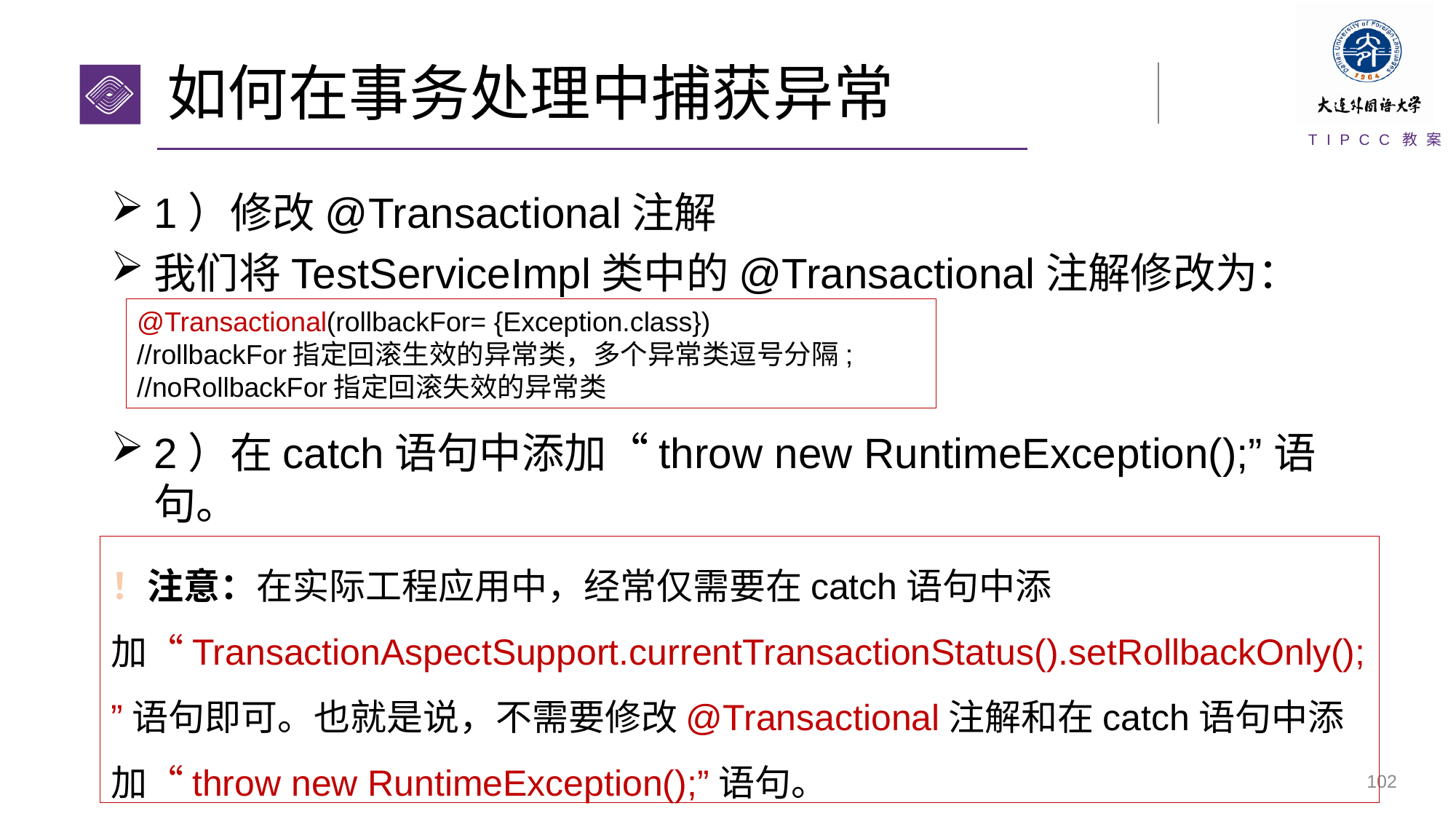

# 如何在事务处理中捕获异常
1）修改@Transactional注解
我们将TestServiceImpl类中的@Transactional注解修改为：

2）在catch语句中添加“throw new RuntimeException();”语句。

@Transactional(rollbackFor= {Exception.class})
//rollbackFor指定回滚生效的异常类，多个异常类逗号分隔;
//noRollbackFor指定回滚失效的异常类
！注意：在实际工程应用中，经常仅需要在catch语句中添加“TransactionAspectSupport.currentTransactionStatus().setRollbackOnly();”语句即可。也就是说，不需要修改@Transactional注解和在catch语句中添加“throw new RuntimeException();”语句。
102